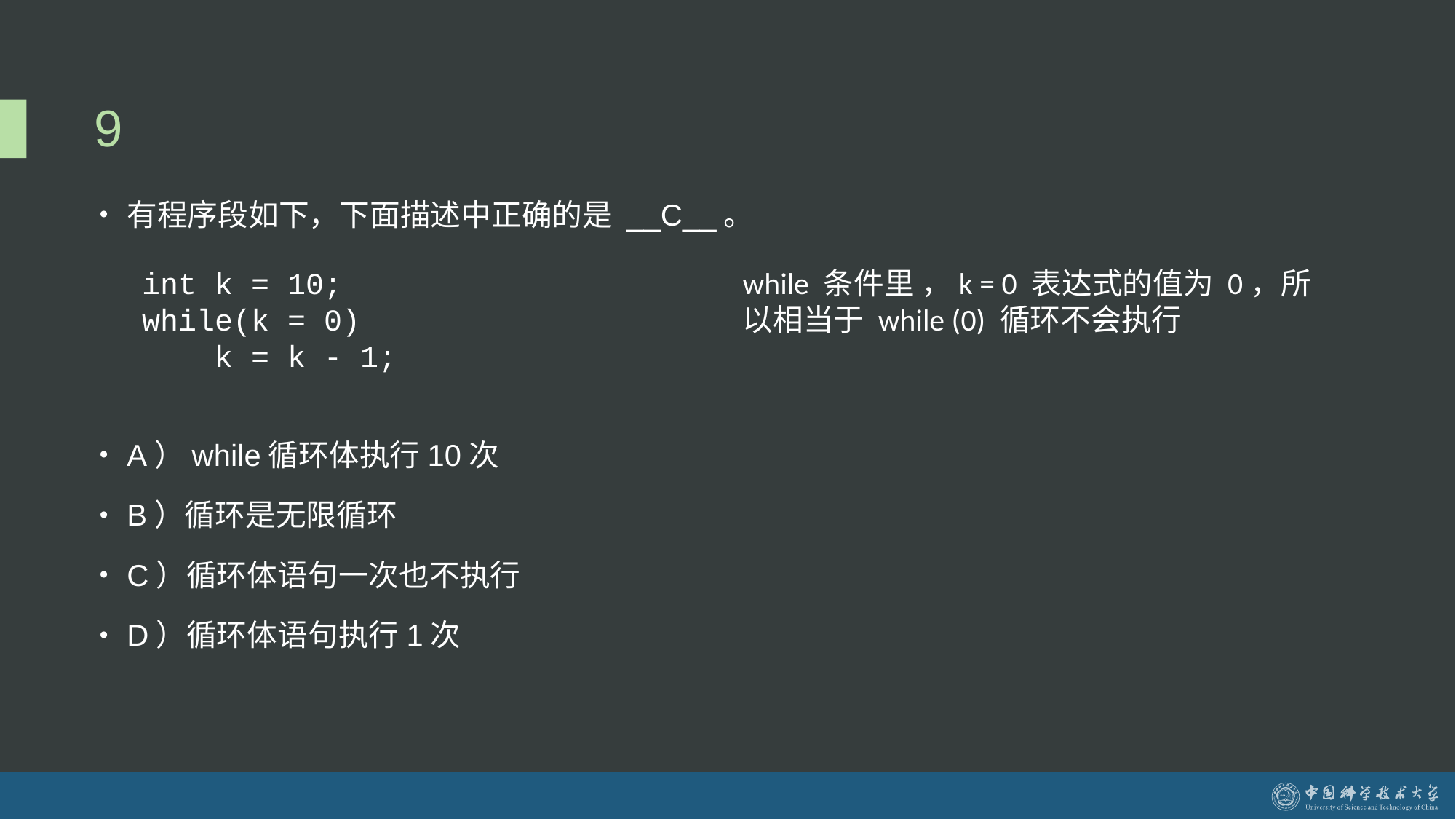

# 9
有程序段如下，下面描述中正确的是 __C__。

A）while循环体执行10次
B）循环是无限循环
C）循环体语句一次也不执行
D）循环体语句执行1次
int k = 10;
while(k = 0)
    k = k - 1;
while 条件里 ，k = 0 表达式的值为 0，所以相当于 while (0) 循环不会执行